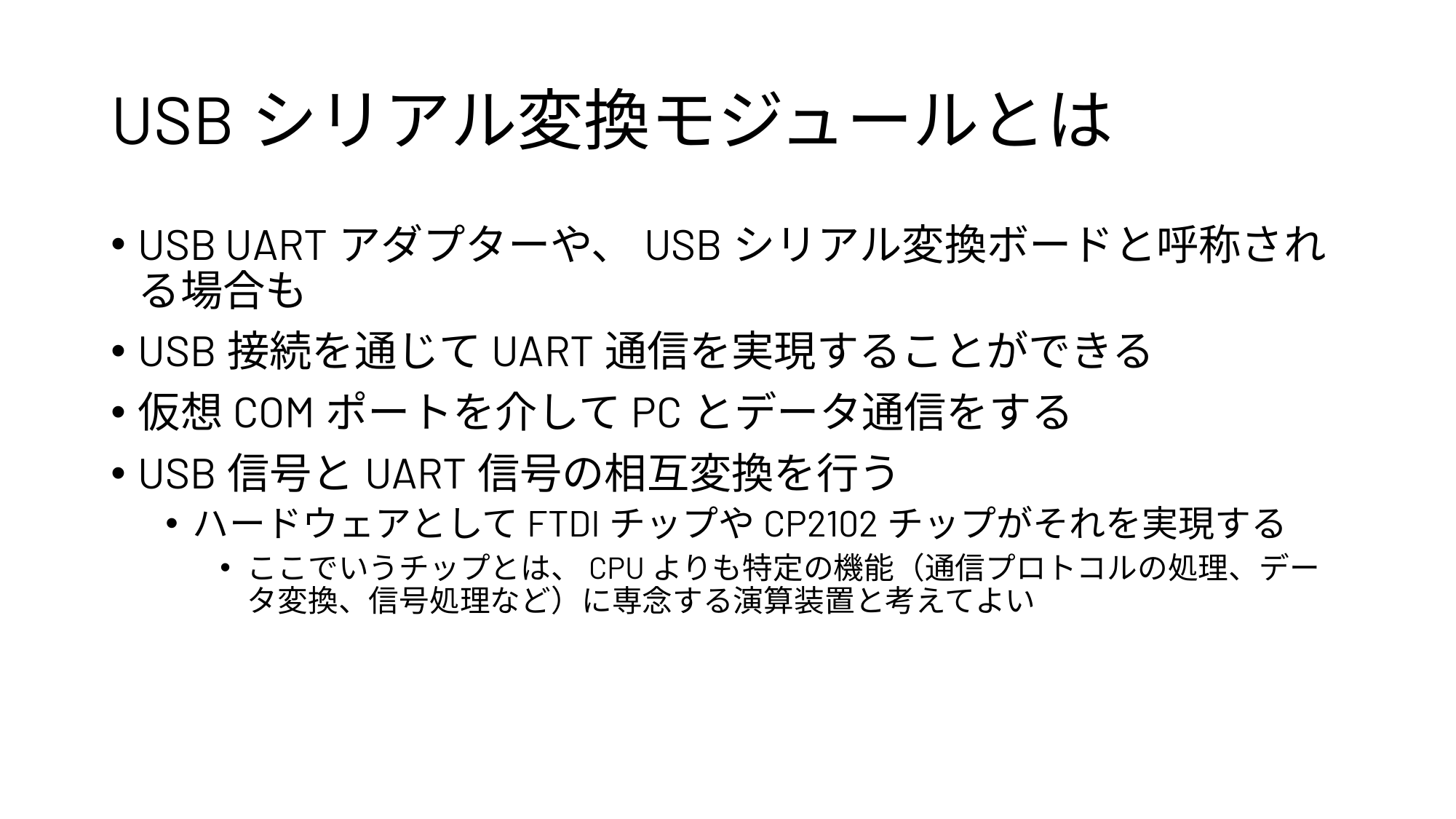

# USBシリアル変換モジュールとは
USB UARTアダプターや、USBシリアル変換ボードと呼称される場合も
USB接続を通じてUART通信を実現することができる
仮想COMポートを介してPCとデータ通信をする
USB信号とUART信号の相互変換を行う
ハードウェアとしてFTDIチップやCP2102チップがそれを実現する
ここでいうチップとは、CPUよりも特定の機能（通信プロトコルの処理、データ変換、信号処理など）に専念する演算装置と考えてよい